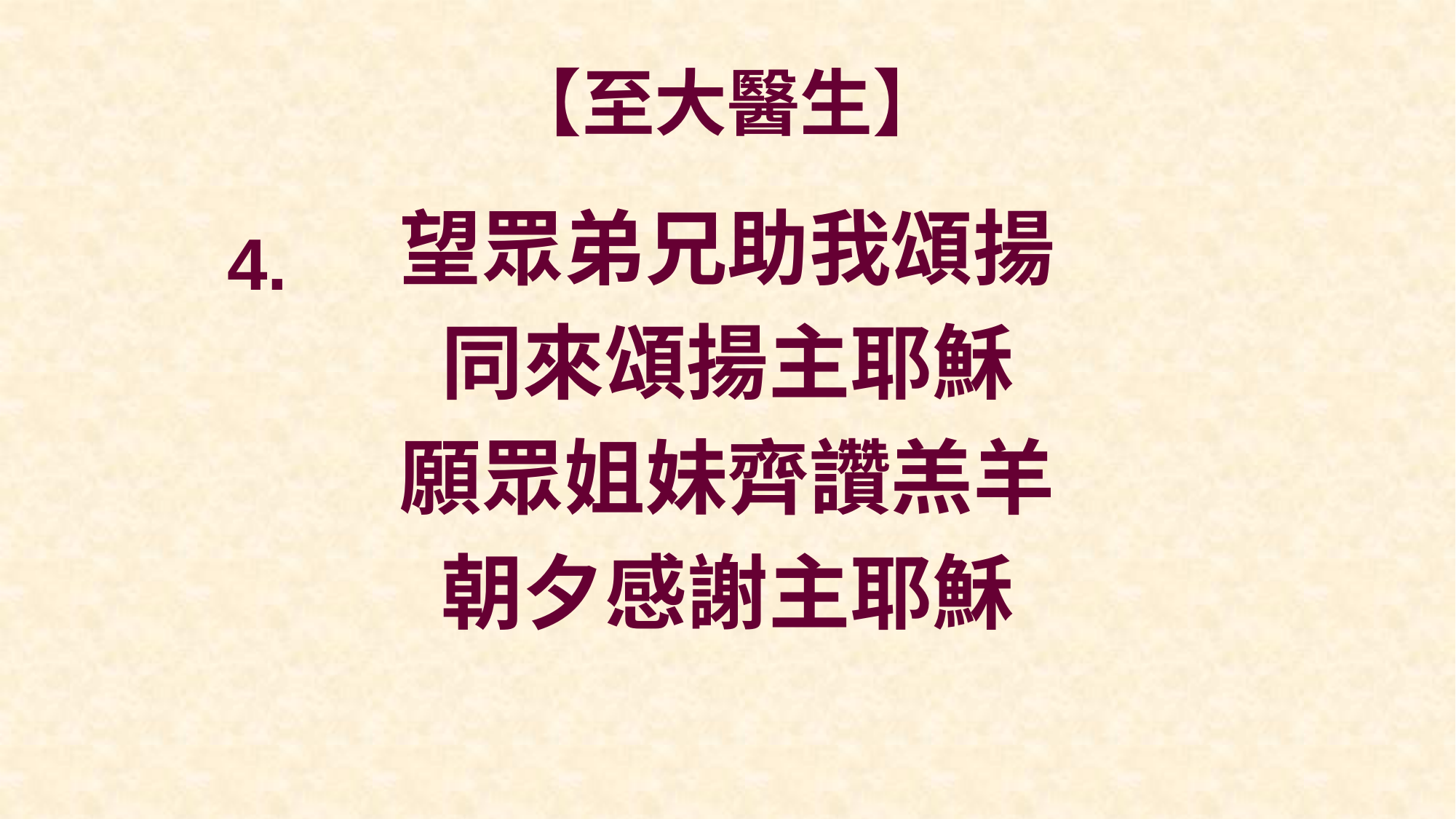

# 【至大醫生】
望眾弟兄助我頌揚
同來頌揚主耶穌
願眾姐妹齊讚羔羊
朝夕感謝主耶穌
4.